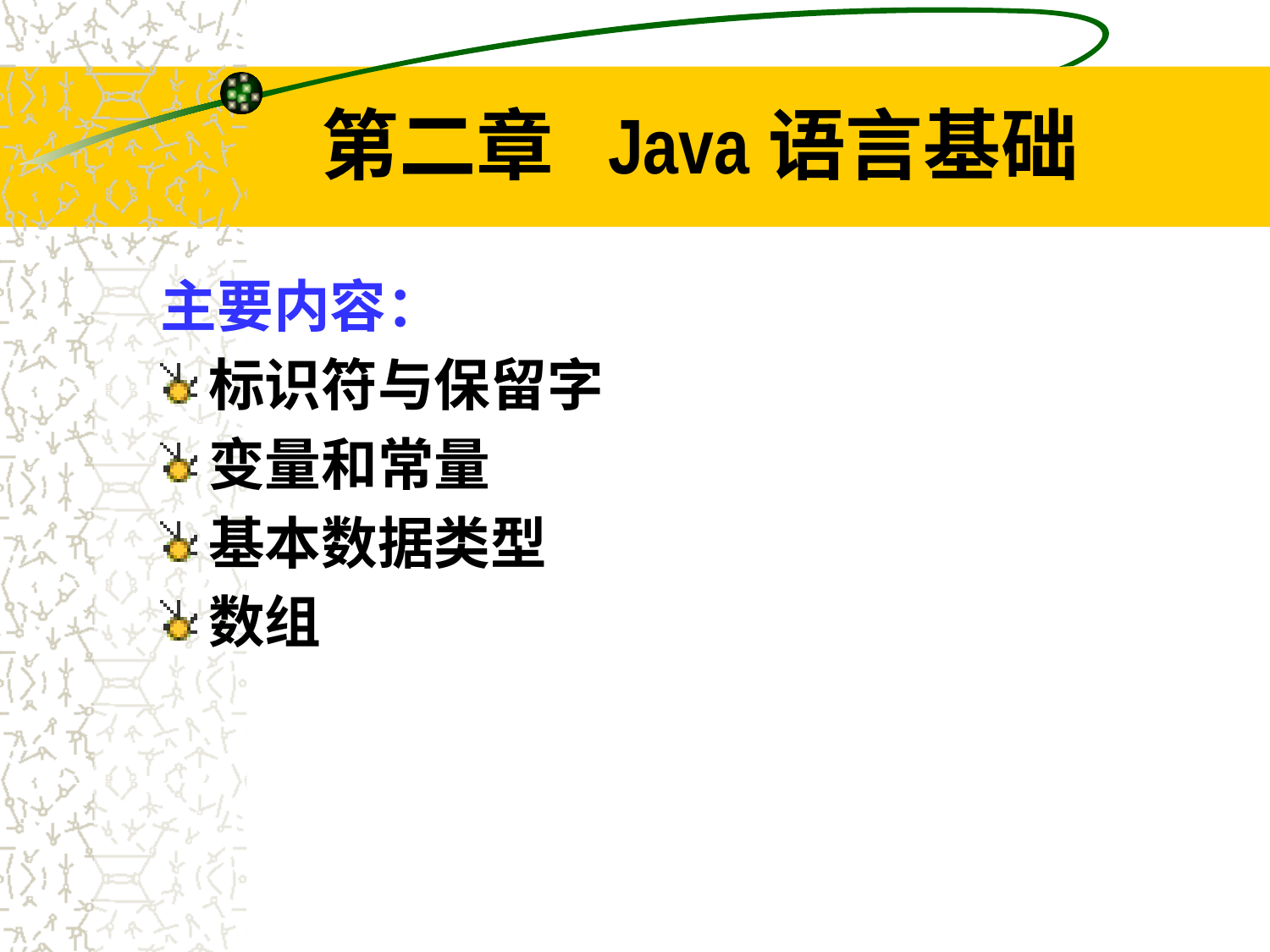

# 第二章  Java语言基础
主要内容：
标识符与保留字
变量和常量
基本数据类型
数组
1